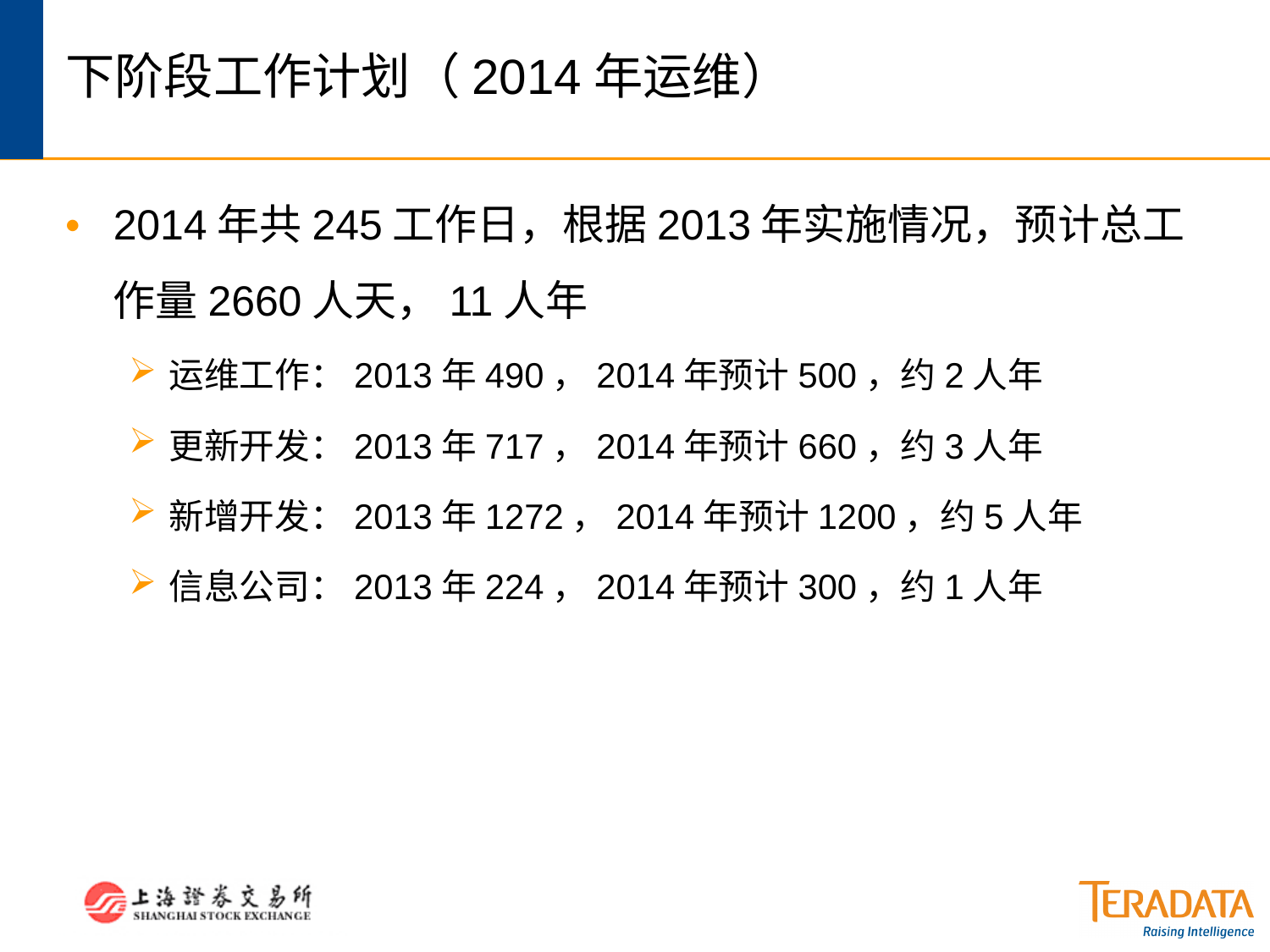

# 下阶段工作计划（2014年运维）
2014年共245工作日，根据2013年实施情况，预计总工作量2660人天，11人年
运维工作：2013年490，2014年预计500，约2人年
更新开发：2013年717，2014年预计660，约3人年
新增开发：2013年1272，2014年预计1200，约5人年
信息公司：2013年224，2014年预计300，约1人年